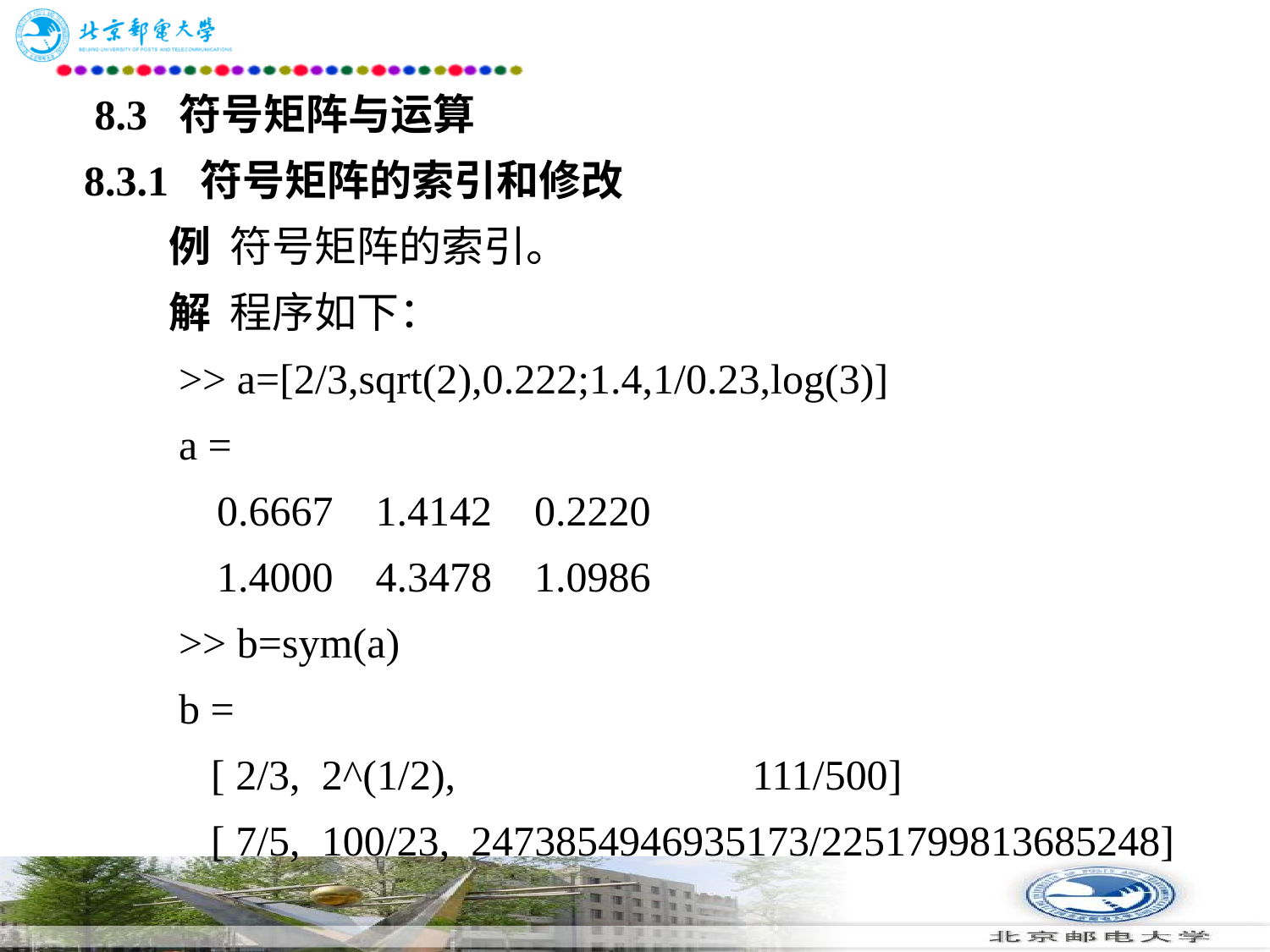

# 8.3  符号矩阵与运算 8.3.1  符号矩阵的索引和修改 　　例  符号矩阵的索引。 　　解  程序如下： 　　>> a=[2/3,sqrt(2),0.222;1.4,1/0.23,log(3)] 　　a = 　　    0.6667    1.4142    0.2220 　　    1.4000    4.3478    1.0986 　　>> b=sym(a) 　　b = 　　	[ 2/3,  2^(1/2),                            111/500] 　　	[ 7/5,  100/23,  2473854946935173/2251799813685248]